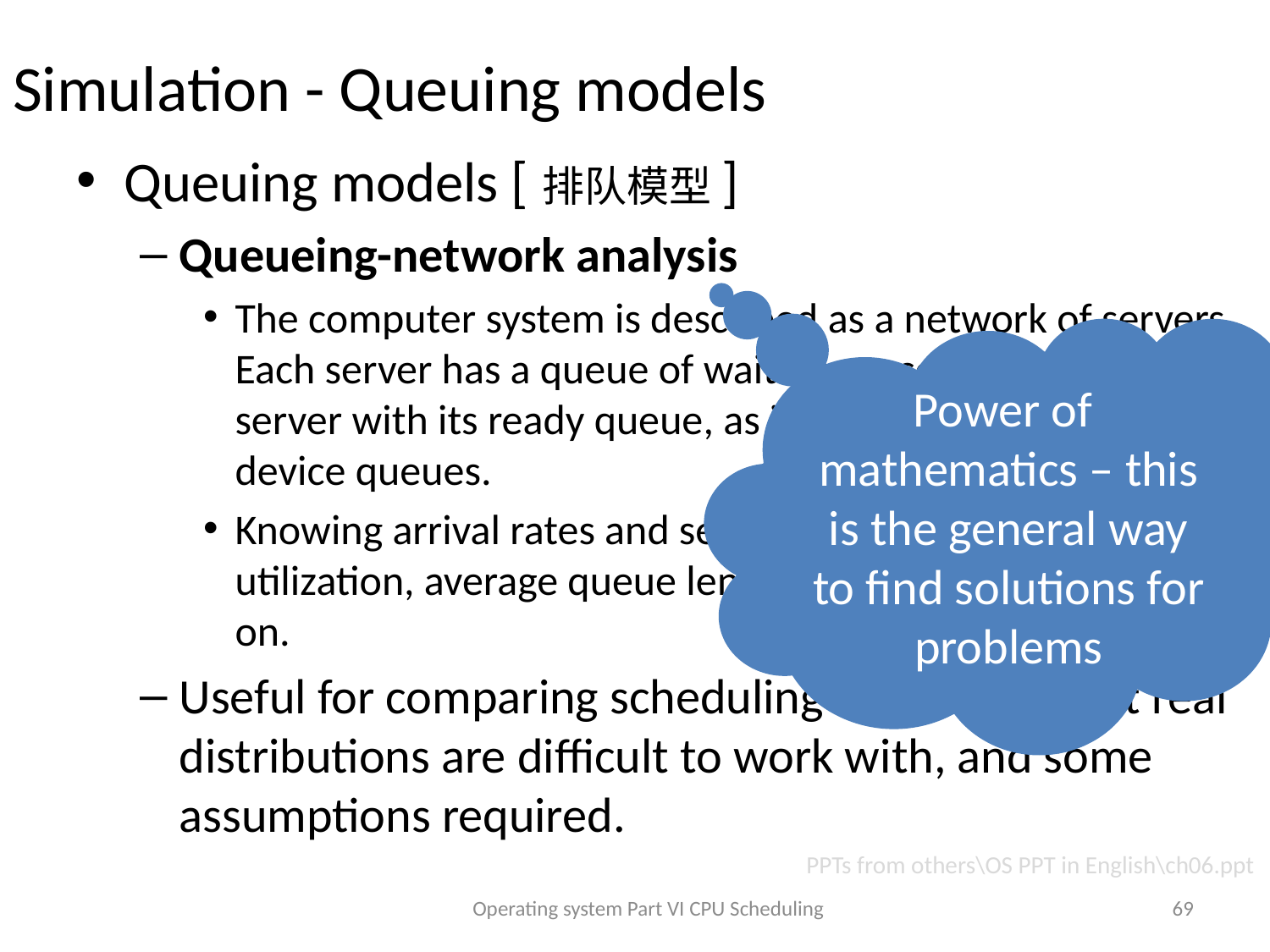

# Simulation - Queuing models
Queuing models [排队模型]
Queueing-network analysis
The computer system is described as a network of servers. Each server has a queue of waiting process. The CPU is a server with its ready queue, as is the I/O system with its device queues.
Knowing arrival rates and service rates, we can compute utilization, average queue length, average wait time, and so on.
Useful for comparing scheduling algorithms. But real distributions are difficult to work with, and some assumptions required.

Power of  mathematics – this is the general way to find solutions for problems
PPTs from others\OS PPT in English\ch06.ppt
Operating system Part VI CPU Scheduling
69